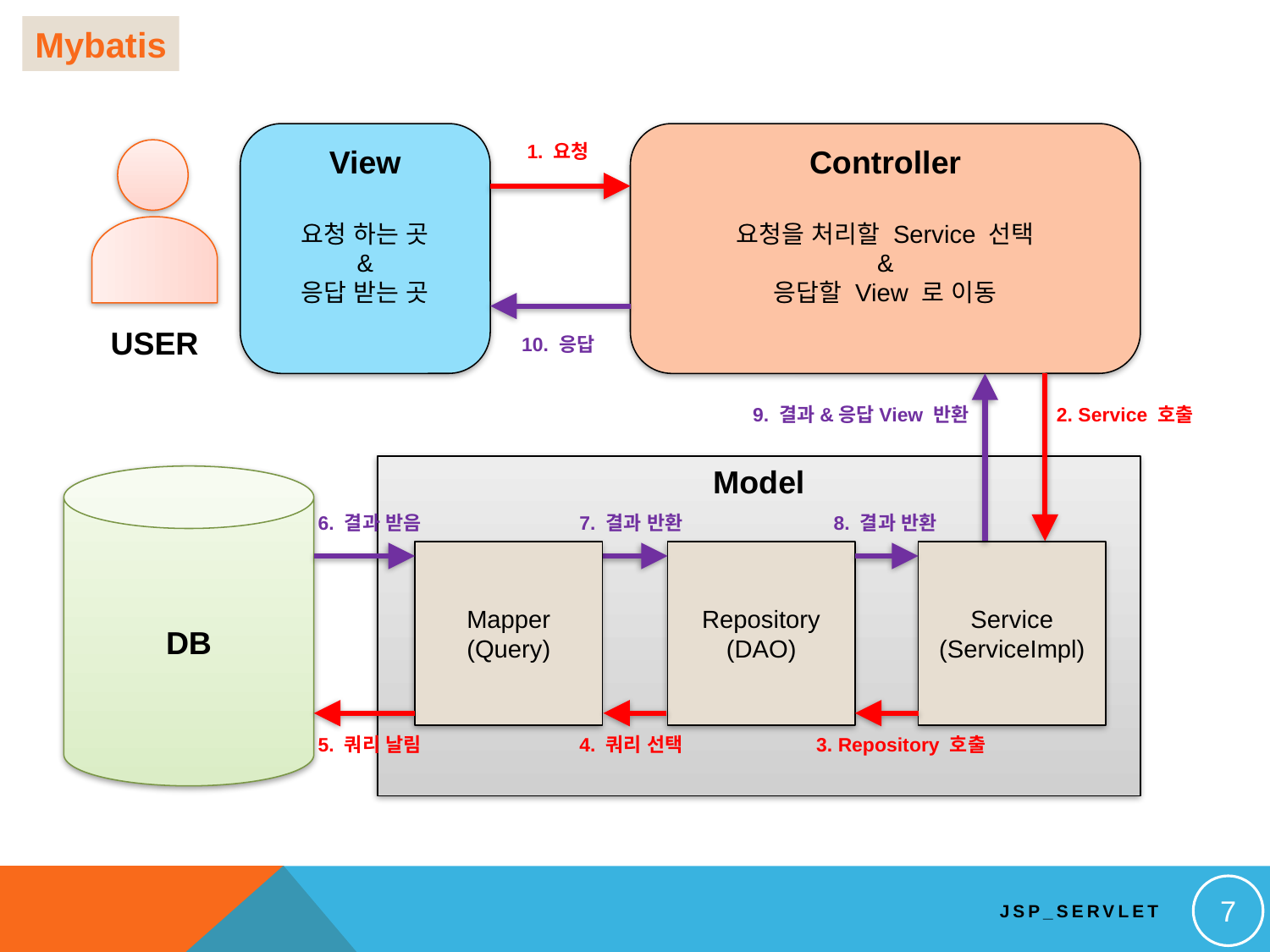

Mybatis
View

요청 하는 곳
&
응답 받는 곳
Controller

요청을 처리할 Service 선택
&
응답할 View 로 이동
1. 요청

USER
10. 응답
9. 결과&응답View 반환
2. Service 호출
Model
DB
6. 결과 받음
7. 결과 반환
8. 결과 반환
Mapper
(Query)
Repository
(DAO)
Service
(ServiceImpl)
5. 쿼리 날림
4. 쿼리 선택
3. Repository 호출
7
JSP_SERVLET